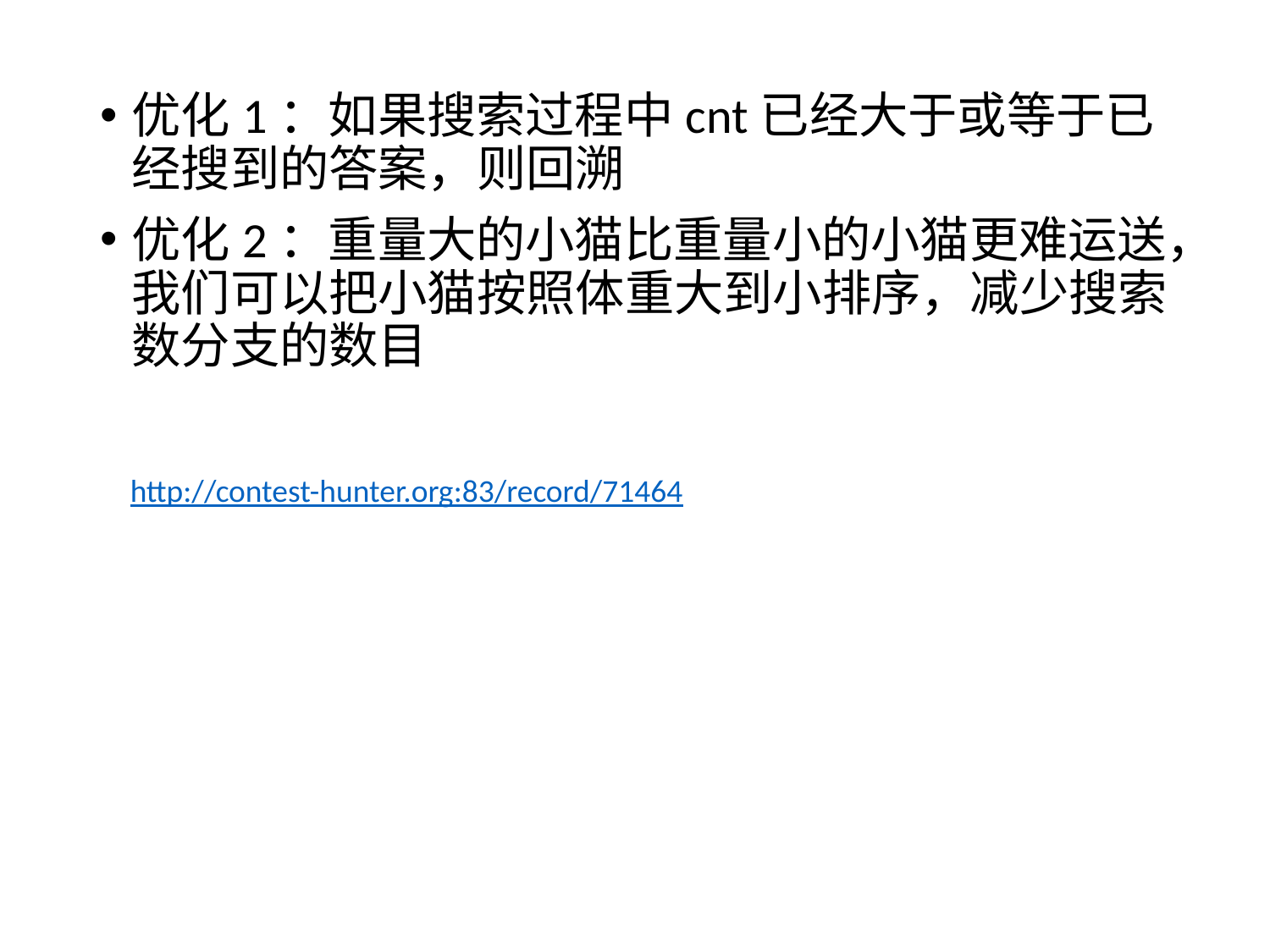

优化1：如果搜索过程中cnt已经大于或等于已经搜到的答案，则回溯
优化2：重量大的小猫比重量小的小猫更难运送，我们可以把小猫按照体重大到小排序，减少搜索数分支的数目
http://contest-hunter.org:83/record/71464